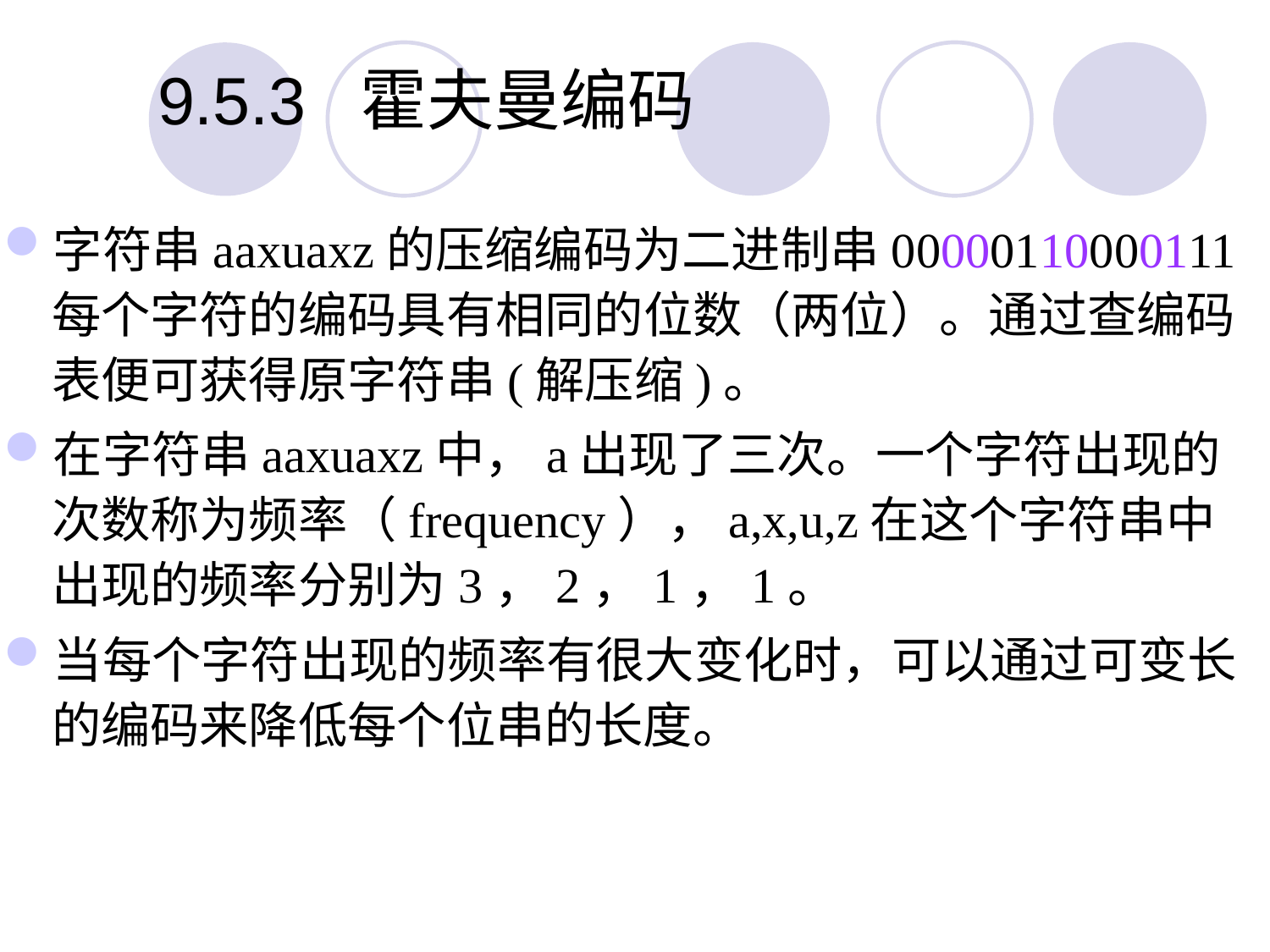

9.5.3  霍夫曼编码
43

字符串aaxuaxz的压缩编码为二进制串00000110000111每个字符的编码具有相同的位数（两位）。通过查编码表便可获得原字符串(解压缩)。
在字符串aaxuaxz中，a出现了三次。一个字符出现的次数称为频率（frequency），a,x,u,z在这个字符串中出现的频率分别为3，2，1，1。
当每个字符出现的频率有很大变化时，可以通过可变长的编码来降低每个位串的长度。